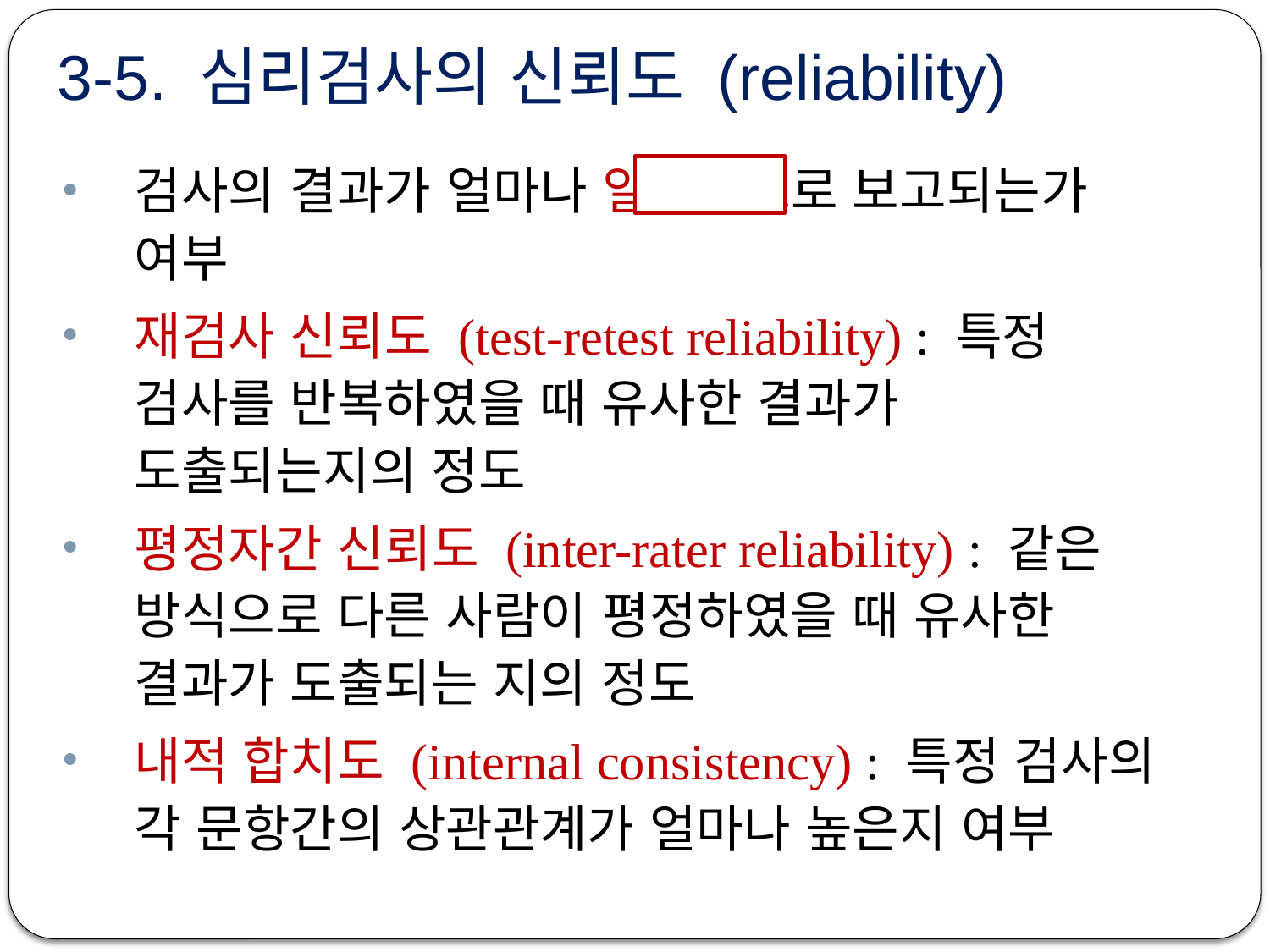

# 3-5. 심리검사의 신뢰도 (reliability)
검사의 결과가 얼마나 일관적으로 보고되는가 여부
재검사 신뢰도 (test-retest reliability) : 특정 검사를 반복하였을 때 유사한 결과가 도출되는지의 정도
평정자간 신뢰도 (inter-rater reliability) : 같은 방식으로 다른 사람이 평정하였을 때 유사한 결과가 도출되는 지의 정도
내적 합치도 (internal consistency) : 특정 검사의 각 문항간의 상관관계가 얼마나 높은지 여부